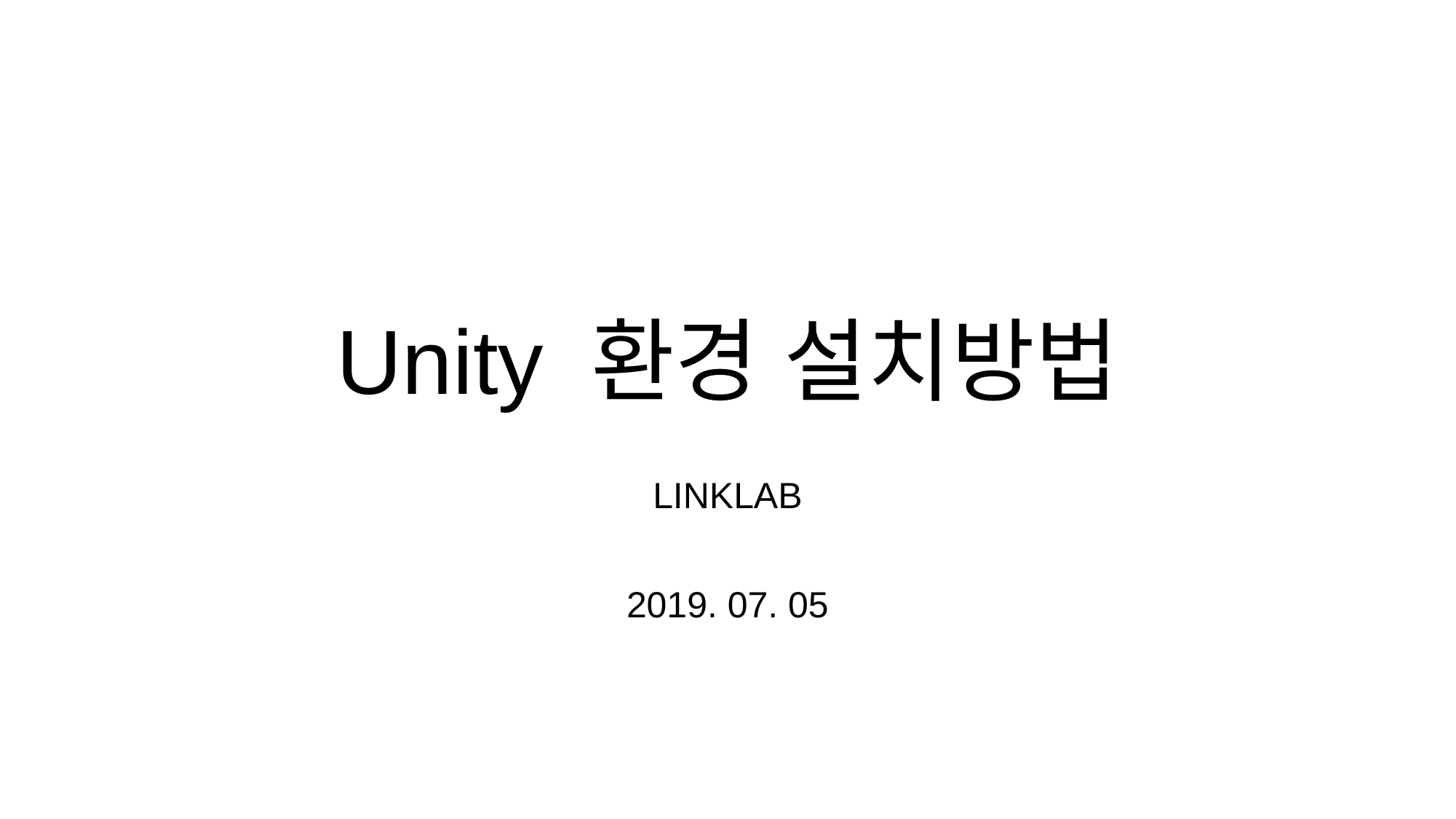

# Unity 환경 설치방법
LINKLAB

2019. 07. 05